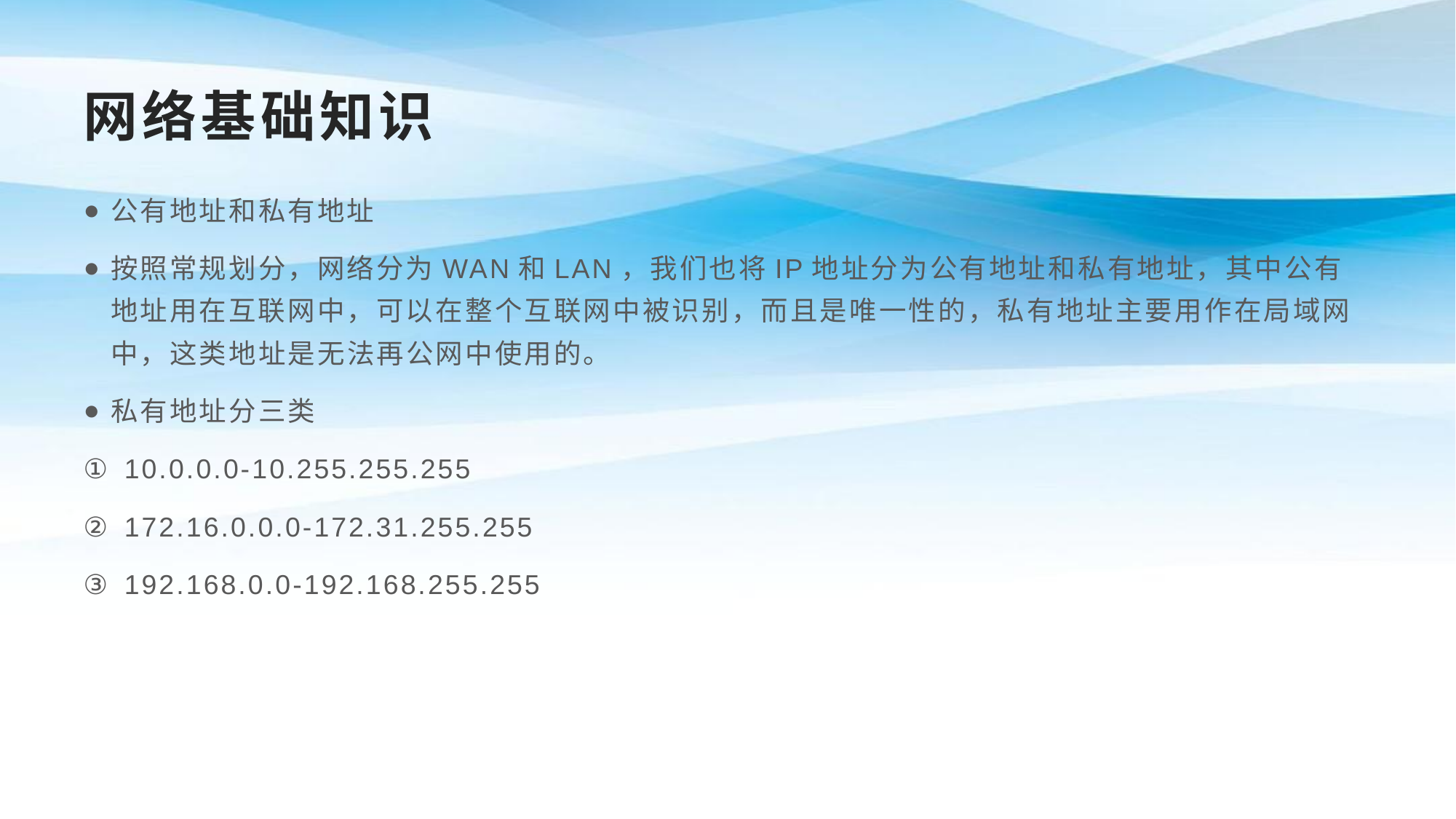

# 网络基础知识
公有地址和私有地址
按照常规划分，网络分为WAN和LAN，我们也将IP地址分为公有地址和私有地址，其中公有地址用在互联网中，可以在整个互联网中被识别，而且是唯一性的，私有地址主要用作在局域网中，这类地址是无法再公网中使用的。
私有地址分三类
10.0.0.0-10.255.255.255
172.16.0.0.0-172.31.255.255
192.168.0.0-192.168.255.255